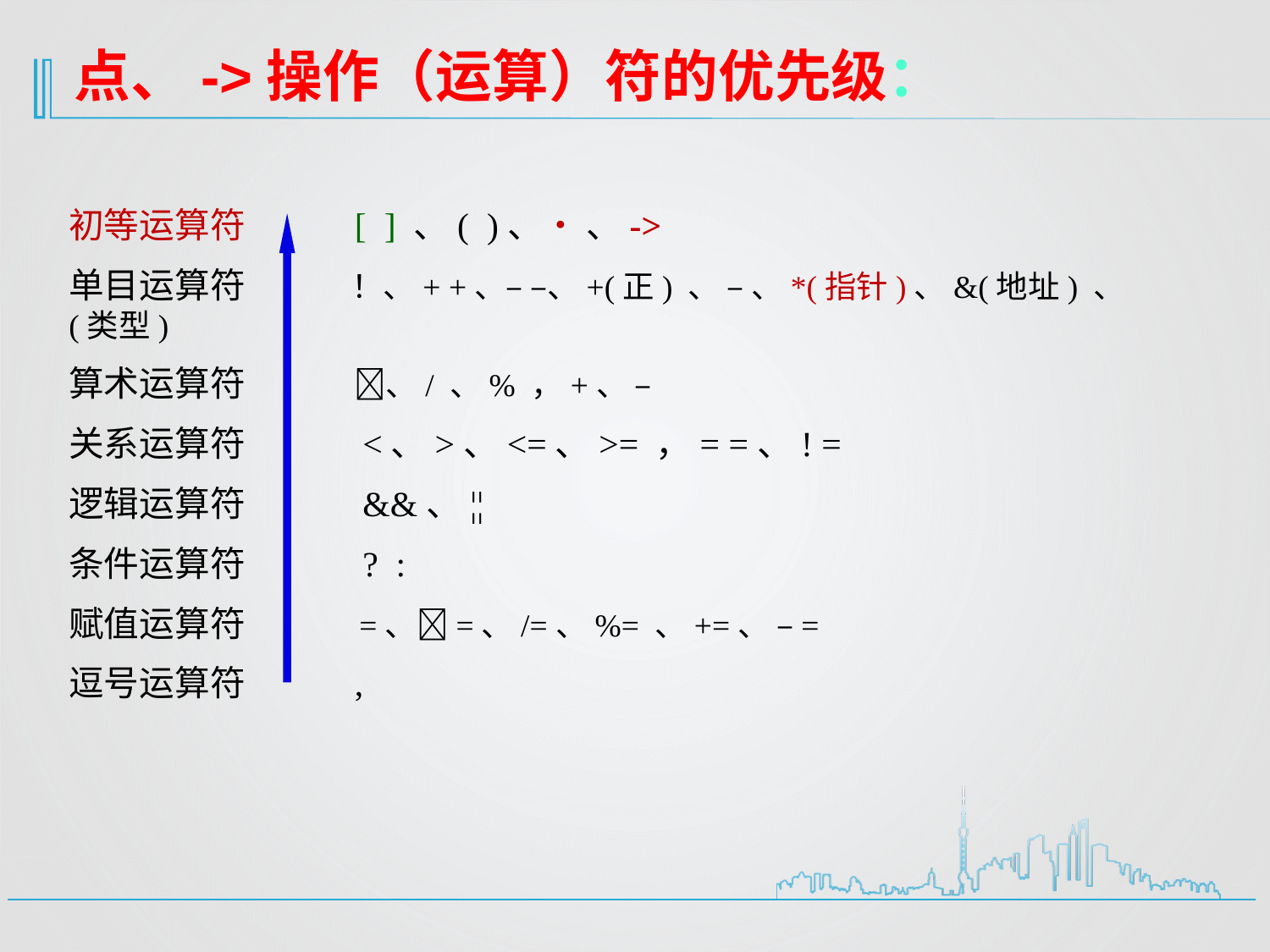

点、->操作（运算）符的优先级：
初等运算符	   [  ] 、(  )、• 、->
单目运算符	    ！、+ +、– –、+(正) 、 – 、*(指针)、&(地址) 、(类型)
算术运算符	    ∗、/ 、% ，+、 –
关系运算符	    <、>、<=、>= ，= =、! =
逻辑运算符	    &&、¦¦
条件运算符	    ?  :
赋值运算符	    =、∗=、/=、%= 、+=、 –=
逗号运算符	   ,